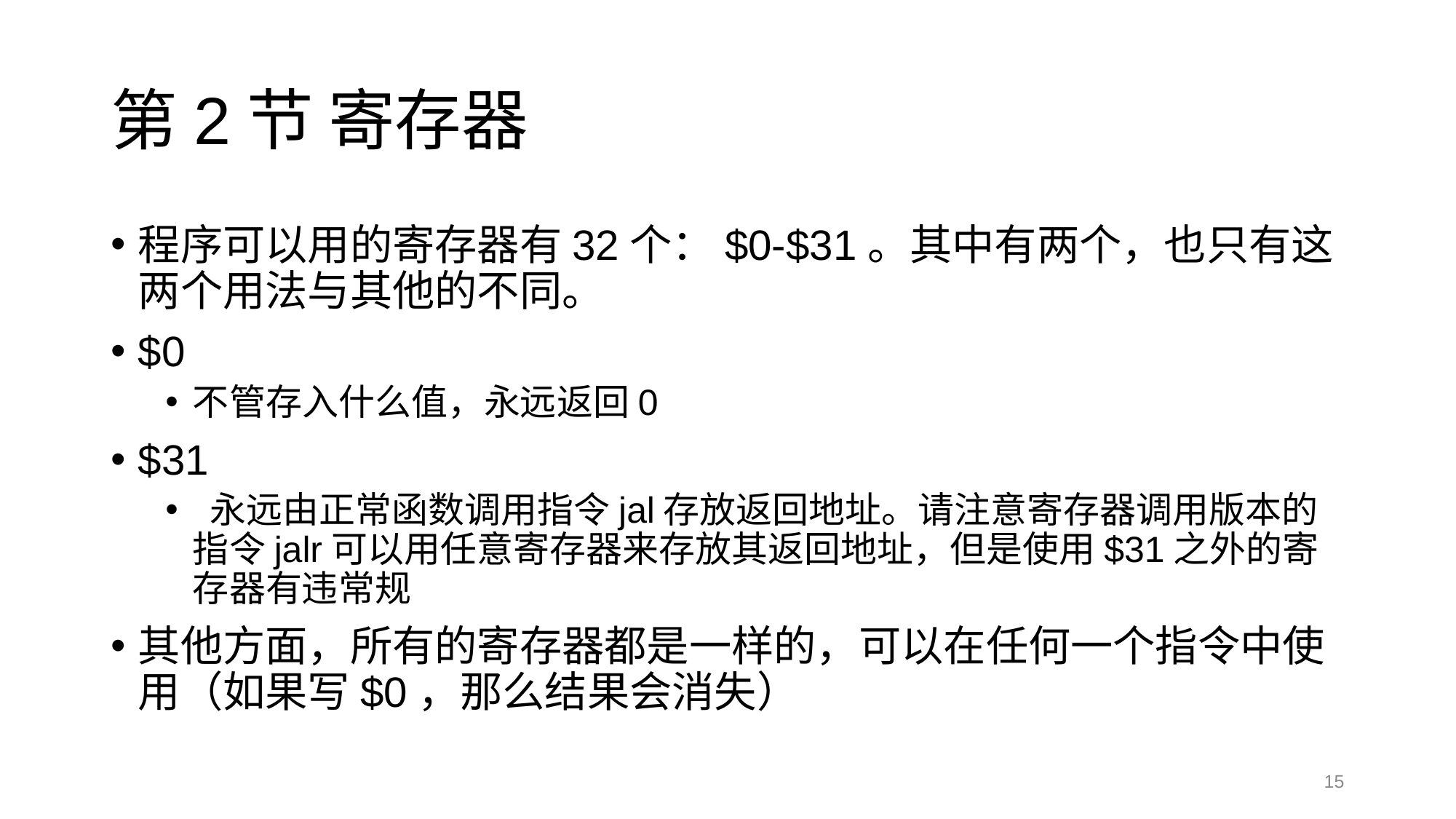

# 第2节 寄存器
程序可以用的寄存器有32个：$0-$31。其中有两个，也只有这两个用法与其他的不同。
$0
不管存入什么值，永远返回0
$31
 永远由正常函数调用指令jal存放返回地址。请注意寄存器调用版本的指令jalr可以用任意寄存器来存放其返回地址，但是使用$31之外的寄存器有违常规
其他方面，所有的寄存器都是一样的，可以在任何一个指令中使用（如果写$0，那么结果会消失）
15